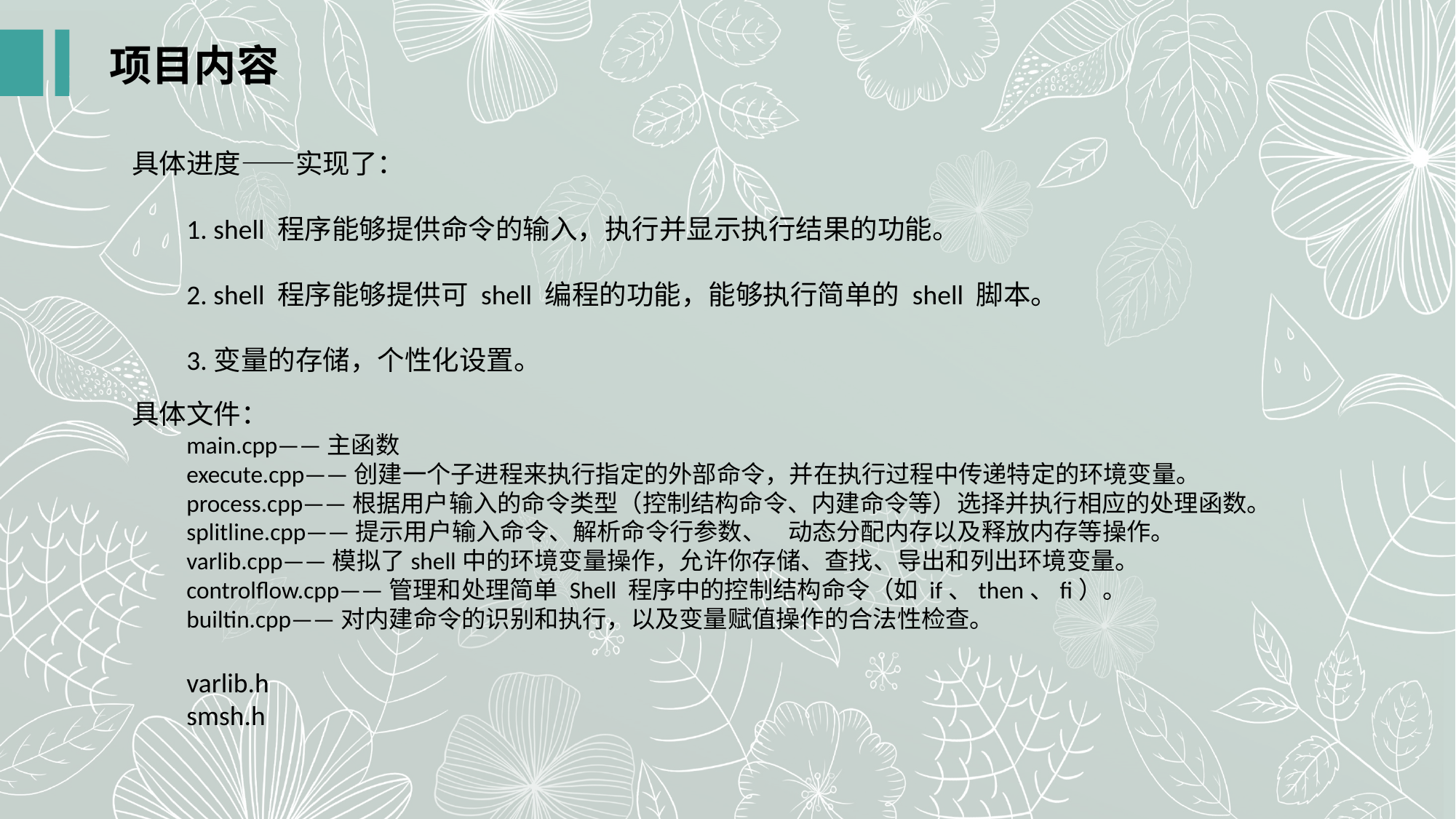

项目内容
具体进度——实现了：

1. shell 程序能够提供命令的输入，执行并显示执行结果的功能。

2. shell 程序能够提供可 shell 编程的功能，能够执行简单的 shell 脚本。

3.变量的存储，个性化设置。
具体文件：
main.cpp——主函数
execute.cpp——创建一个子进程来执行指定的外部命令，并在执行过程中传递特定的环境变量。
process.cpp——根据用户输入的命令类型（控制结构命令、内建命令等）选择并执行相应的处理函数。
splitline.cpp——提示用户输入命令、解析命令行参数、    动态分配内存以及释放内存等操作。
varlib.cpp——模拟了shell中的环境变量操作，允许你存储、查找、导出和列出环境变量。
controlflow.cpp——管理和处理简单 Shell 程序中的控制结构命令（如 if、then、fi）。
builtin.cpp——对内建命令的识别和执行，以及变量赋值操作的合法性检查。

varlib.h
smsh.h